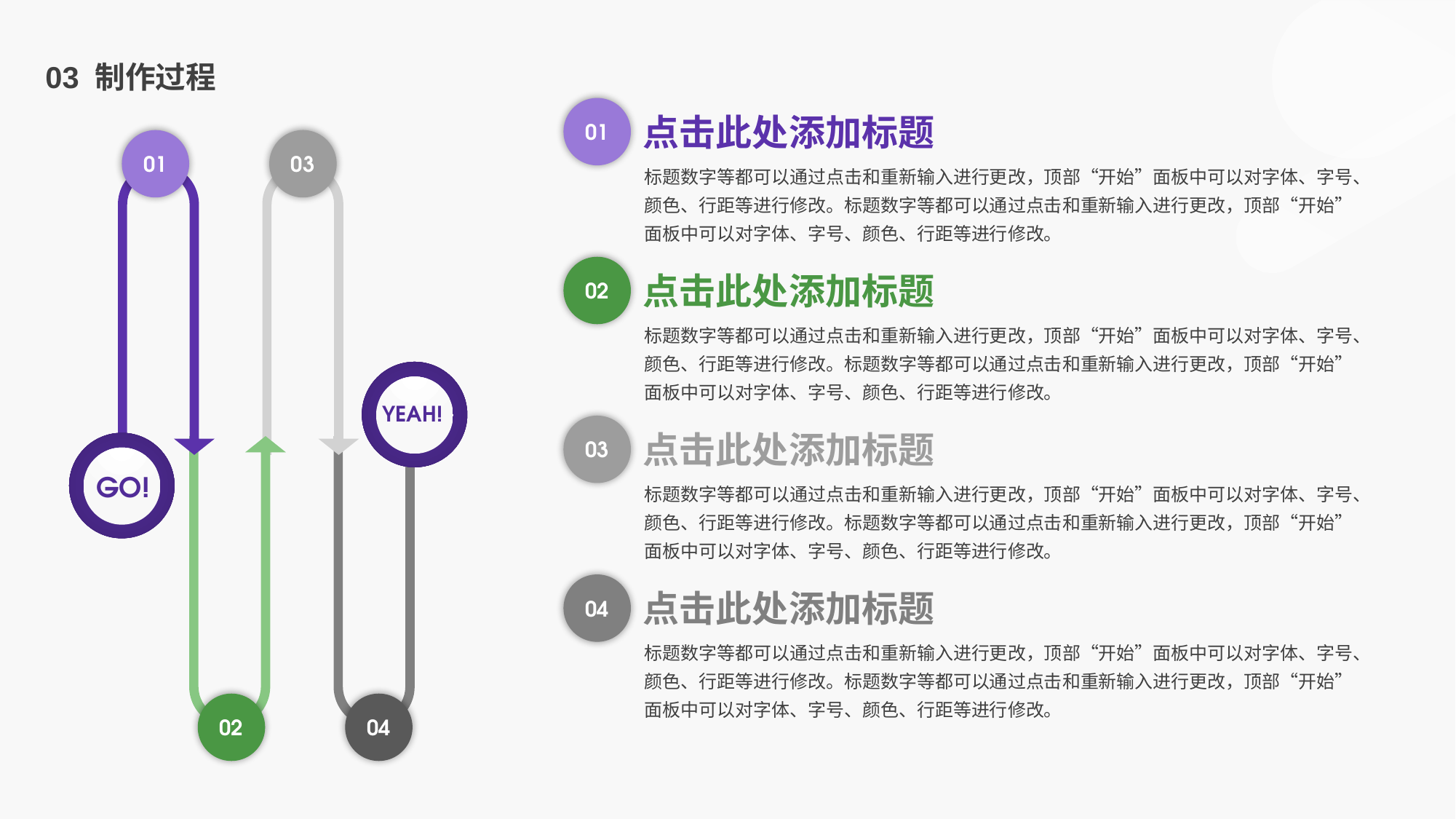

03 制作过程
01
点击此处添加标题
01
03
标题数字等都可以通过点击和重新输入进行更改，顶部“开始”面板中可以对字体、字号、颜色、行距等进行修改。标题数字等都可以通过点击和重新输入进行更改，顶部“开始”面板中可以对字体、字号、颜色、行距等进行修改。

02
点击此处添加标题
标题数字等都可以通过点击和重新输入进行更改，顶部“开始”面板中可以对字体、字号、颜色、行距等进行修改。标题数字等都可以通过点击和重新输入进行更改，顶部“开始”面板中可以对字体、字号、颜色、行距等进行修改。

YEAH!
03
点击此处添加标题

GO!

标题数字等都可以通过点击和重新输入进行更改，顶部“开始”面板中可以对字体、字号、颜色、行距等进行修改。标题数字等都可以通过点击和重新输入进行更改，顶部“开始”面板中可以对字体、字号、颜色、行距等进行修改。
04
点击此处添加标题
标题数字等都可以通过点击和重新输入进行更改，顶部“开始”面板中可以对字体、字号、颜色、行距等进行修改。标题数字等都可以通过点击和重新输入进行更改，顶部“开始”面板中可以对字体、字号、颜色、行距等进行修改。
02
04